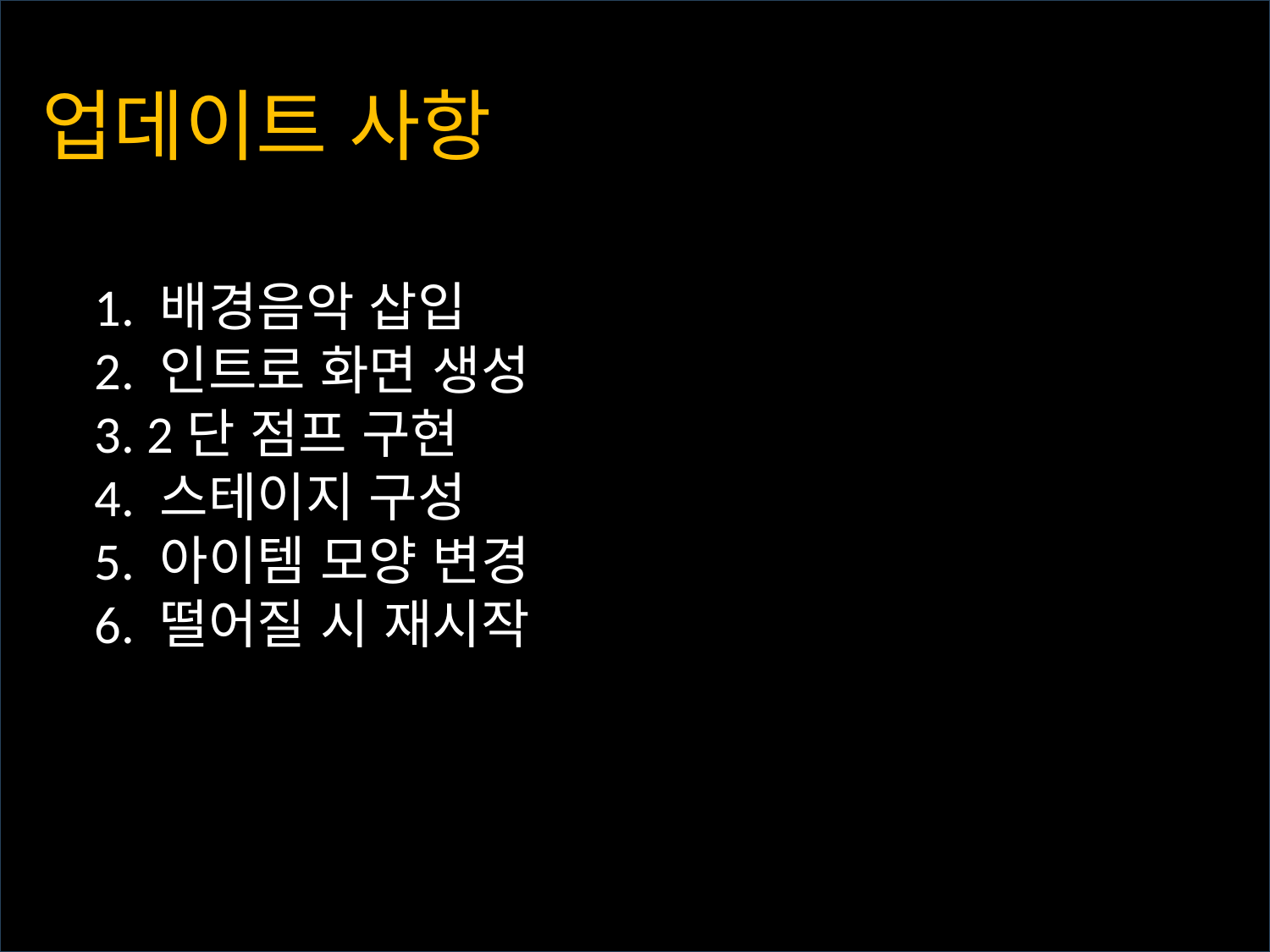

업데이트 사항
1. 배경음악 삽입
2. 인트로 화면 생성
3. 2단 점프 구현
4. 스테이지 구성
5. 아이템 모양 변경
6. 떨어질 시 재시작